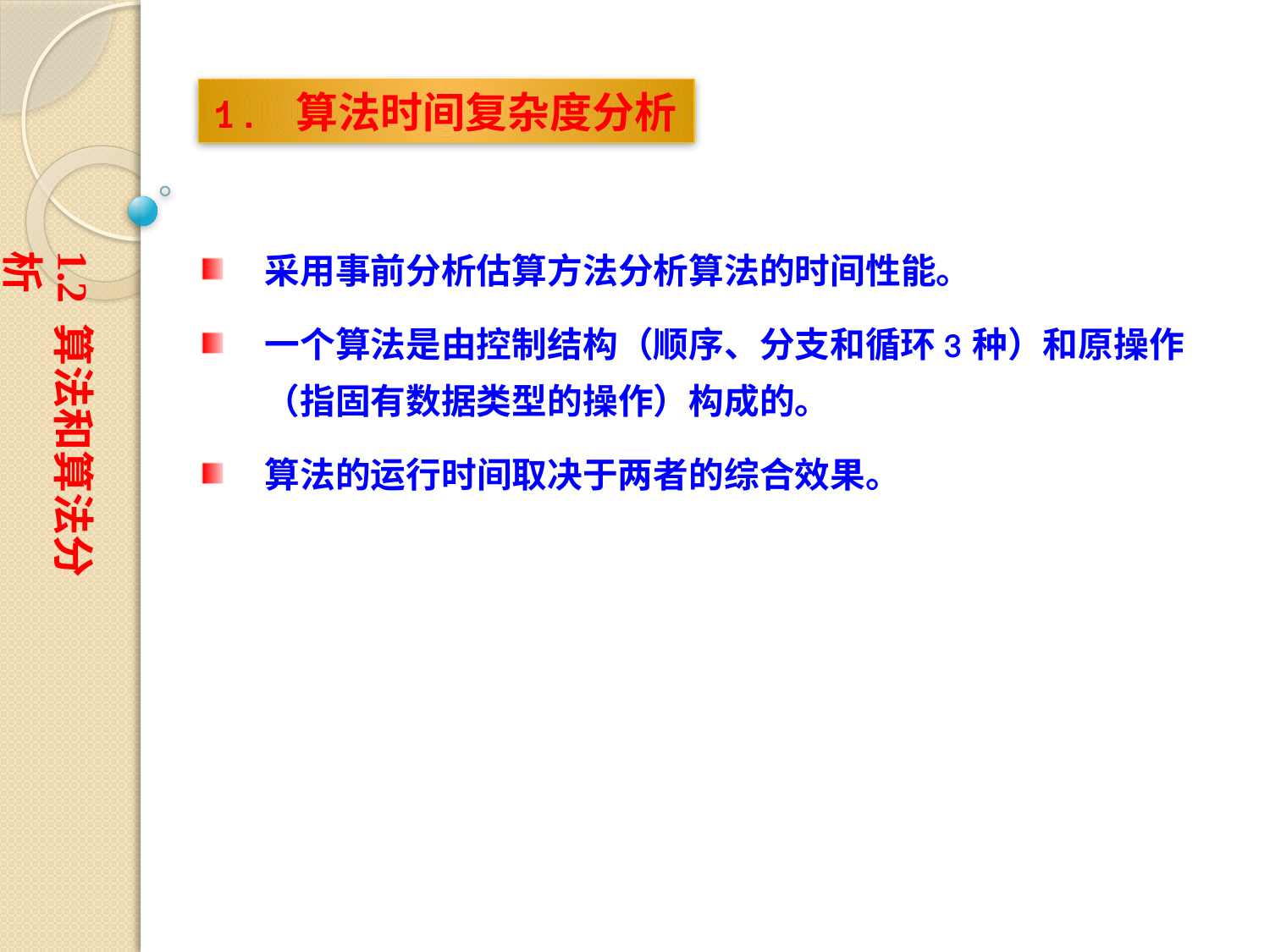

1. 算法时间复杂度分析
采用事前分析估算方法分析算法的时间性能。
一个算法是由控制结构（顺序、分支和循环3种）和原操作（指固有数据类型的操作）构成的。
算法的运行时间取决于两者的综合效果。
1.2 算法和算法分析